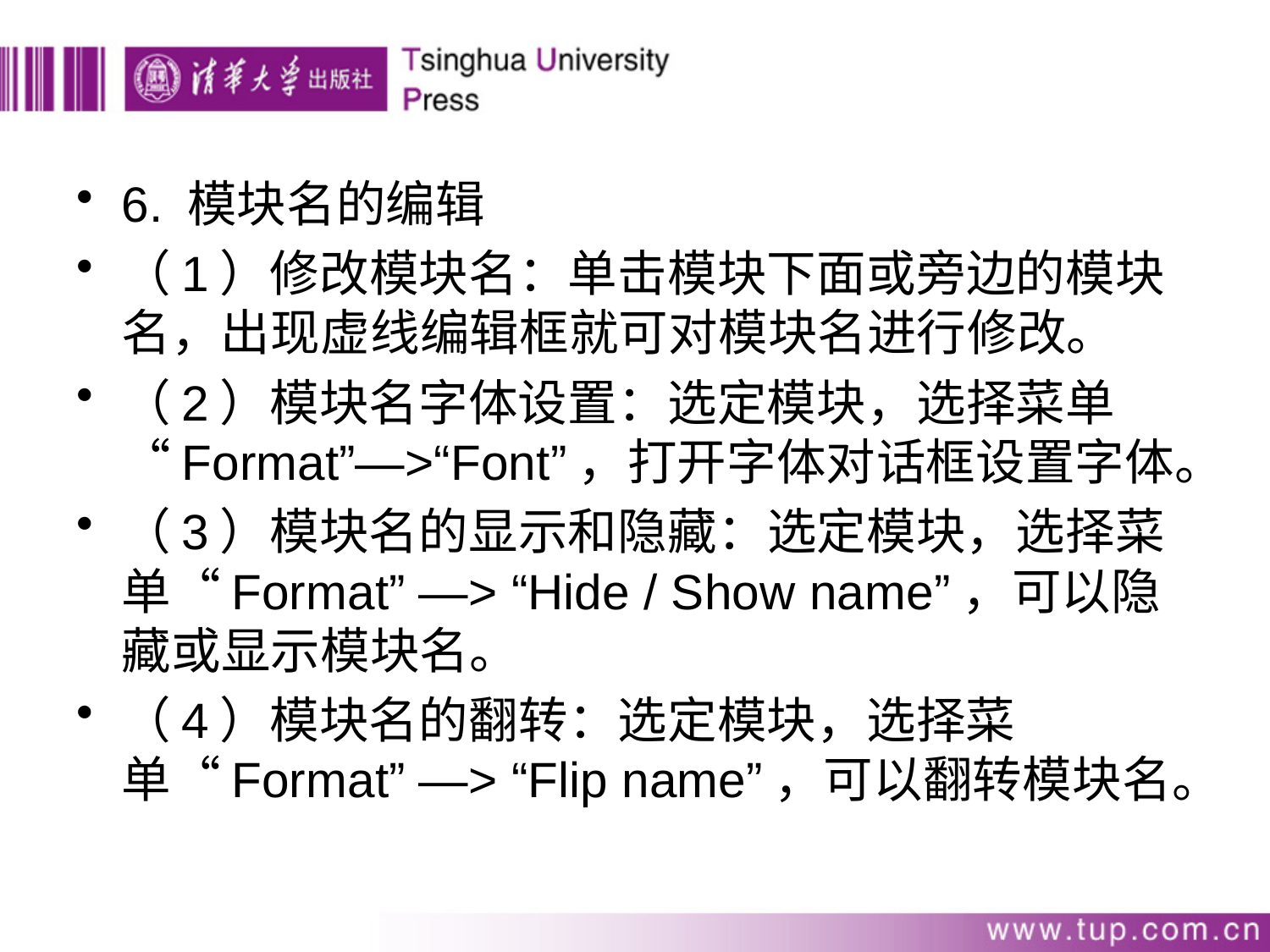

6. 模块名的编辑
（1）修改模块名：单击模块下面或旁边的模块名，出现虚线编辑框就可对模块名进行修改。
（2）模块名字体设置：选定模块，选择菜单“Format”—>“Font”，打开字体对话框设置字体。
（3）模块名的显示和隐藏：选定模块，选择菜单“Format” —> “Hide / Show name”，可以隐藏或显示模块名。
（4）模块名的翻转：选定模块，选择菜单“Format” —> “Flip name”，可以翻转模块名。